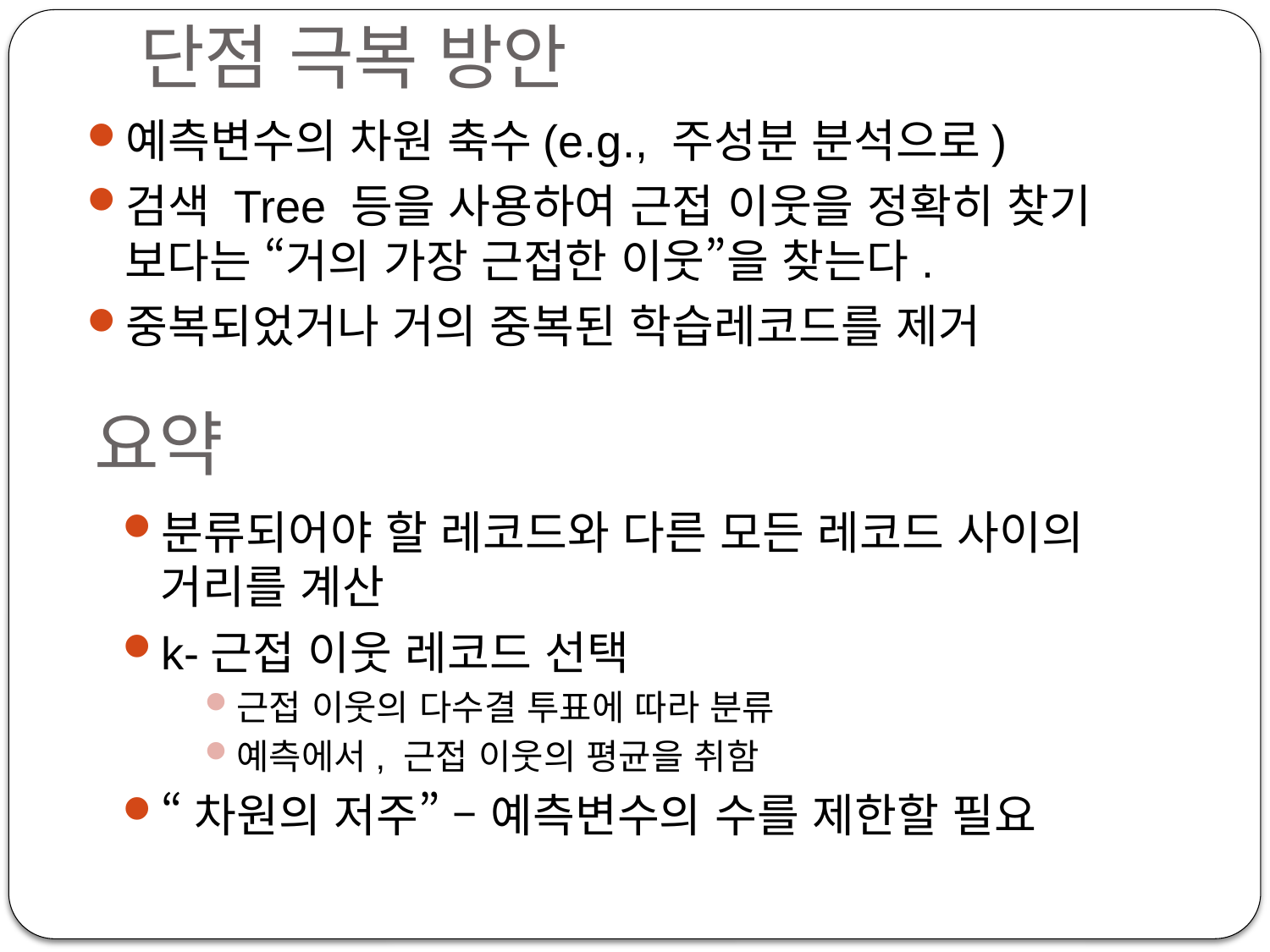

# 단점 극복 방안
예측변수의 차원 축수(e.g., 주성분 분석으로)
검색 Tree 등을 사용하여 근접 이웃을 정확히 찾기 보다는 “거의 가장 근접한 이웃”을 찾는다.
중복되었거나 거의 중복된 학습레코드를 제거

요약
분류되어야 할 레코드와 다른 모든 레코드 사이의 거리를 계산
k-근접 이웃 레코드 선택
근접 이웃의 다수결 투표에 따라 분류
예측에서, 근접 이웃의 평균을 취함
“차원의 저주” – 예측변수의 수를 제한할 필요